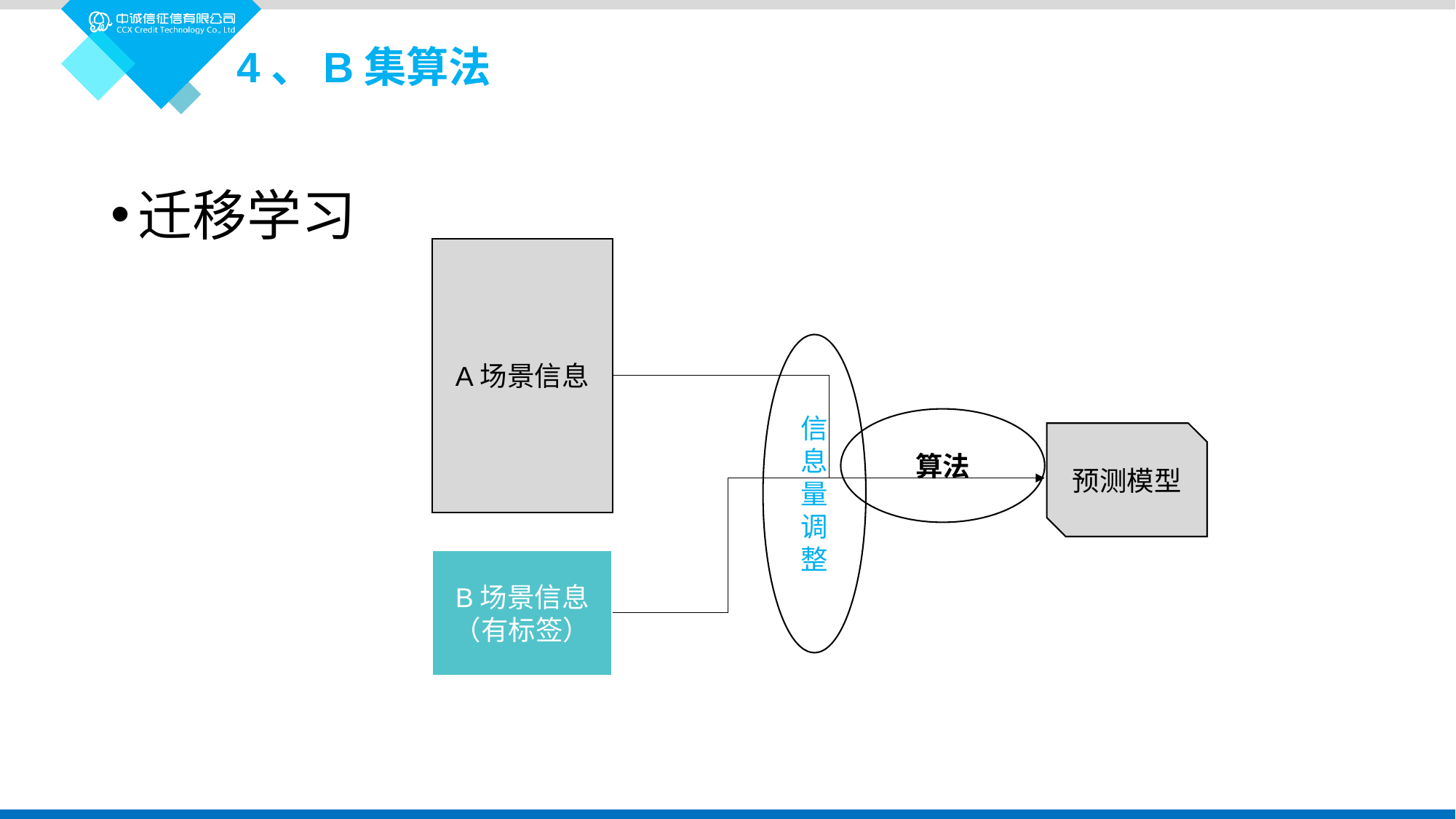

4、B集算法
迁移学习
A场景信息
信息量调整
算法
预测模型
B场景信息（有标签）